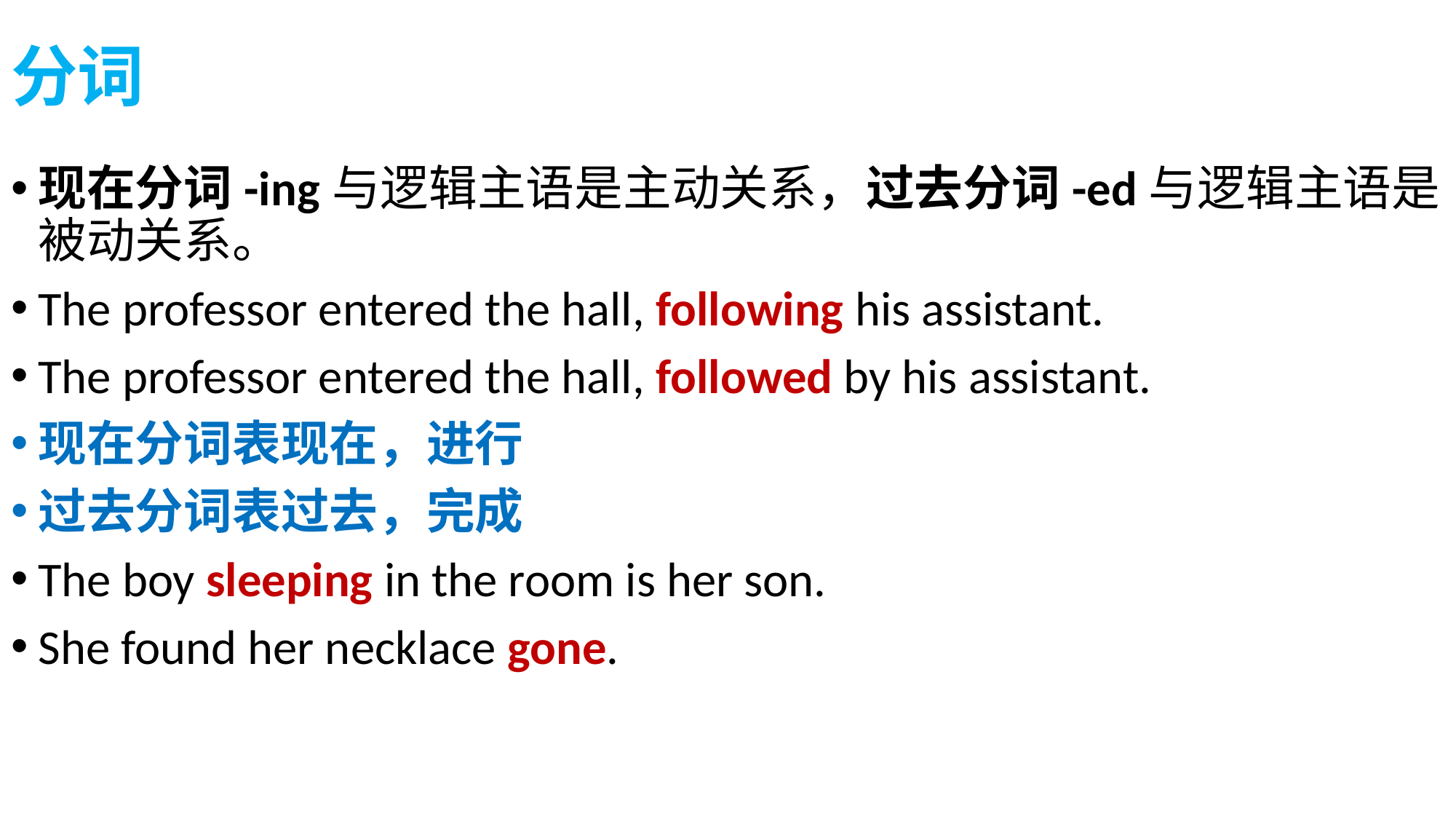

# 分词
现在分词-ing与逻辑主语是主动关系，过去分词-ed与逻辑主语是被动关系。
The professor entered the hall, following his assistant.
The professor entered the hall, followed by his assistant.
现在分词表现在，进行
过去分词表过去，完成
The boy sleeping in the room is her son.
She found her necklace gone.